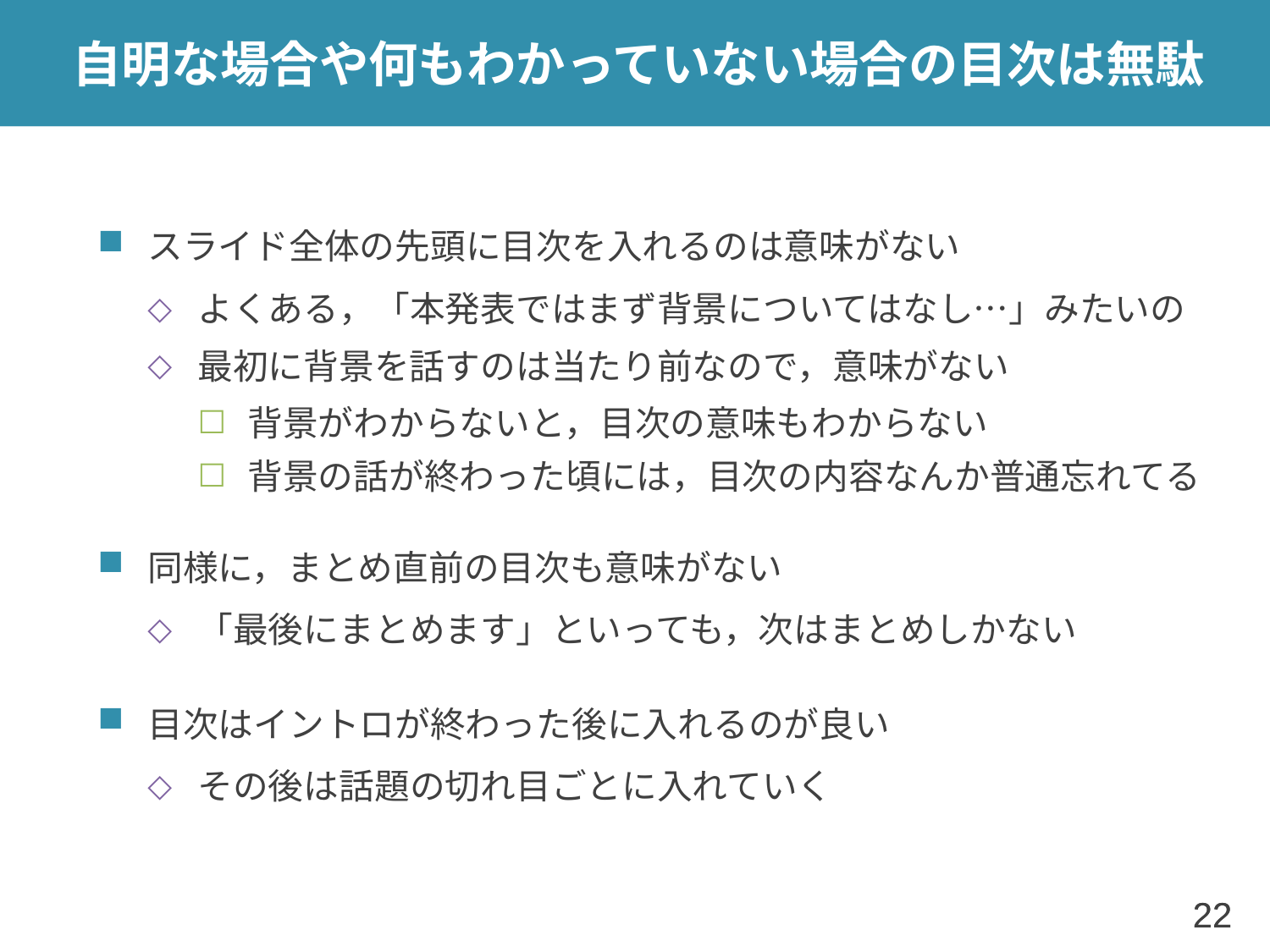

# 自明な場合や何もわかっていない場合の目次は無駄
スライド全体の先頭に目次を入れるのは意味がない
よくある，「本発表ではまず背景についてはなし…」みたいの
最初に背景を話すのは当たり前なので，意味がない
背景がわからないと，目次の意味もわからない
背景の話が終わった頃には，目次の内容なんか普通忘れてる
同様に，まとめ直前の目次も意味がない
「最後にまとめます」といっても，次はまとめしかない
目次はイントロが終わった後に入れるのが良い
その後は話題の切れ目ごとに入れていく